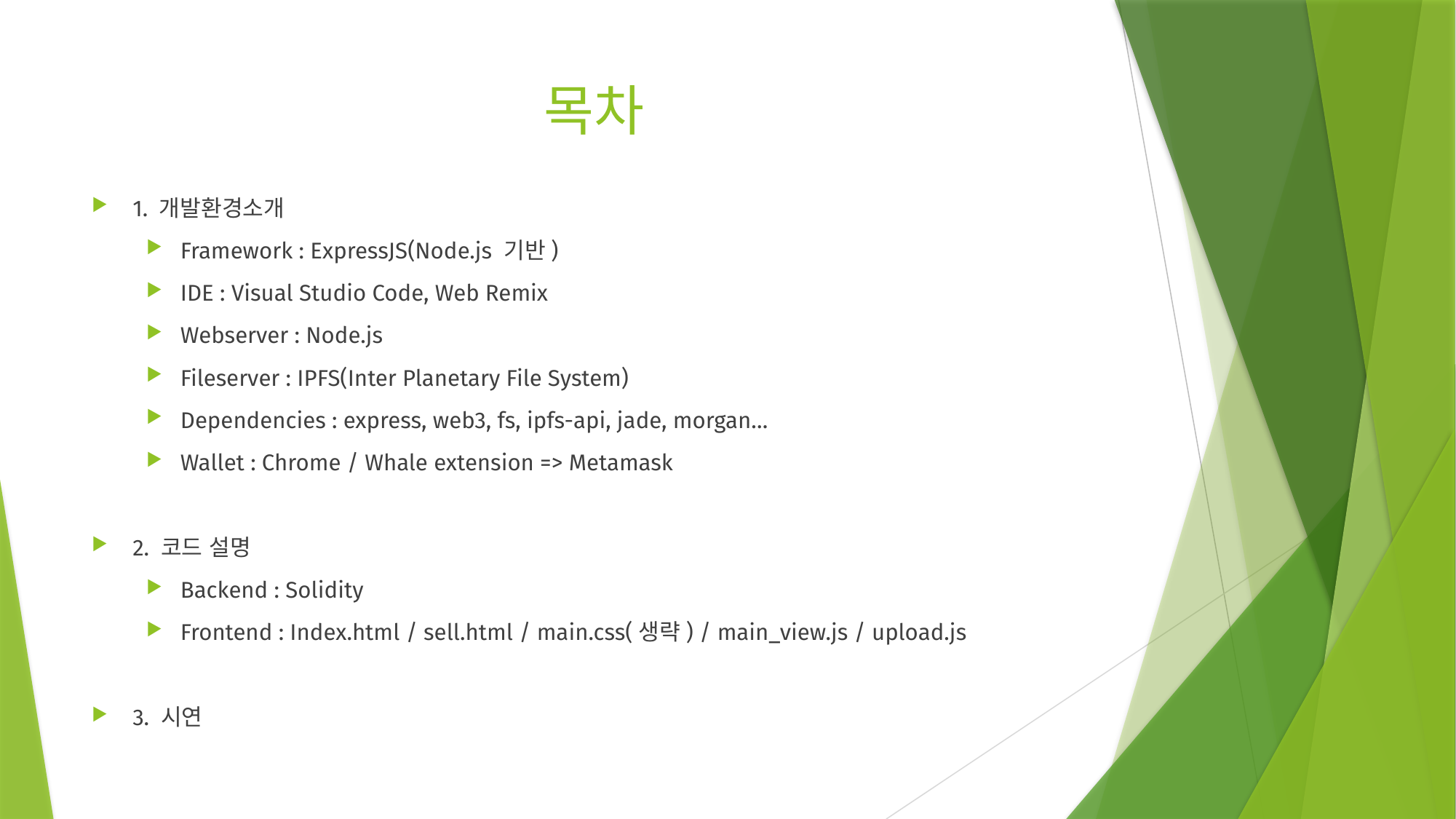

# 목차
1. 개발환경소개
Framework : ExpressJS(Node.js 기반)
IDE : Visual Studio Code, Web Remix
Webserver : Node.js
Fileserver : IPFS(Inter Planetary File System)
Dependencies : express, web3, fs, ipfs-api, jade, morgan…
Wallet : Chrome / Whale extension => Metamask

2. 코드 설명
Backend : Solidity
Frontend : Index.html / sell.html / main.css(생략) / main_view.js / upload.js

3. 시연